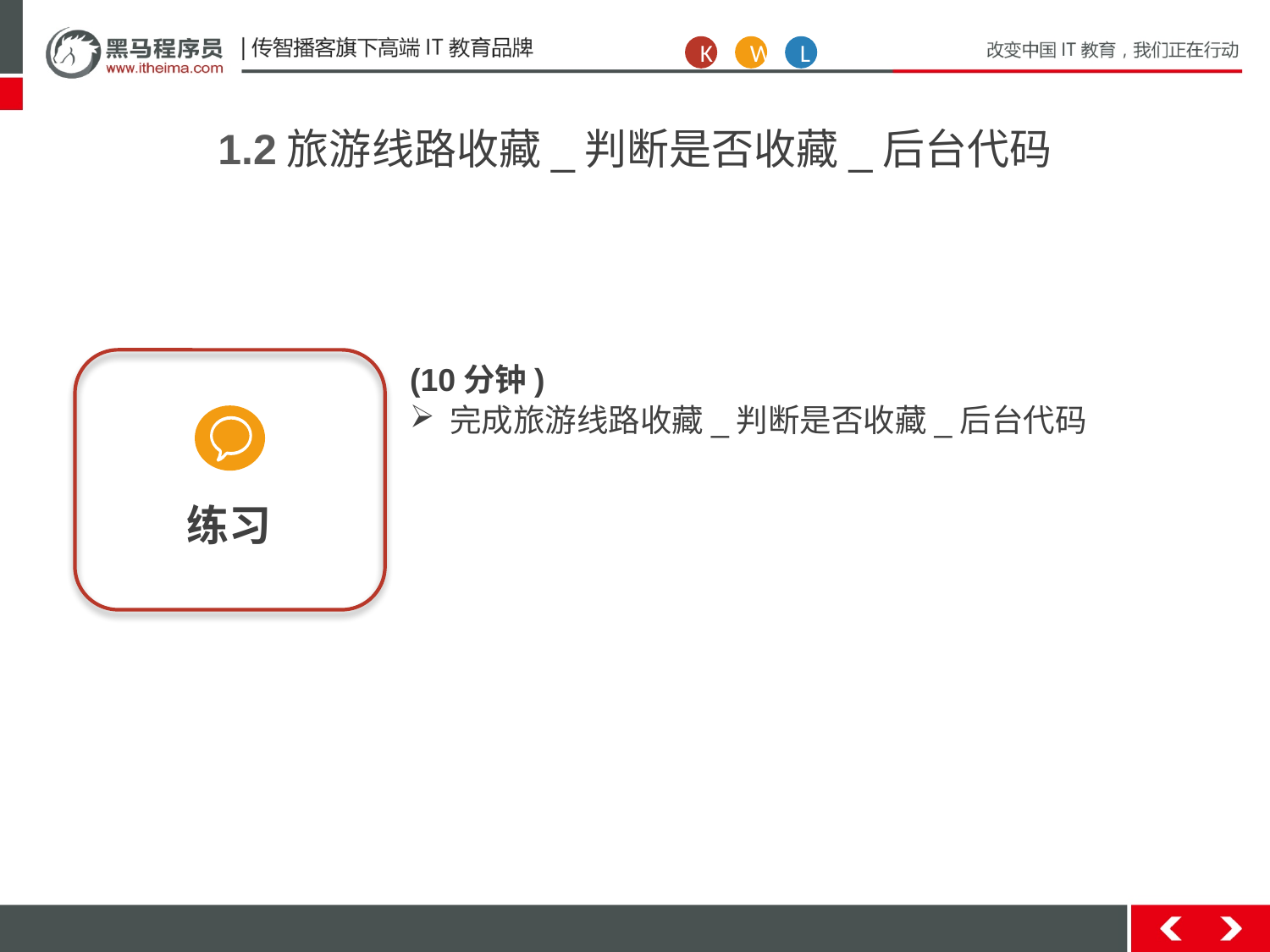

K
W
L
1.2旅游线路收藏_判断是否收藏_后台代码

练习
(10分钟)
完成旅游线路收藏_判断是否收藏_后台代码